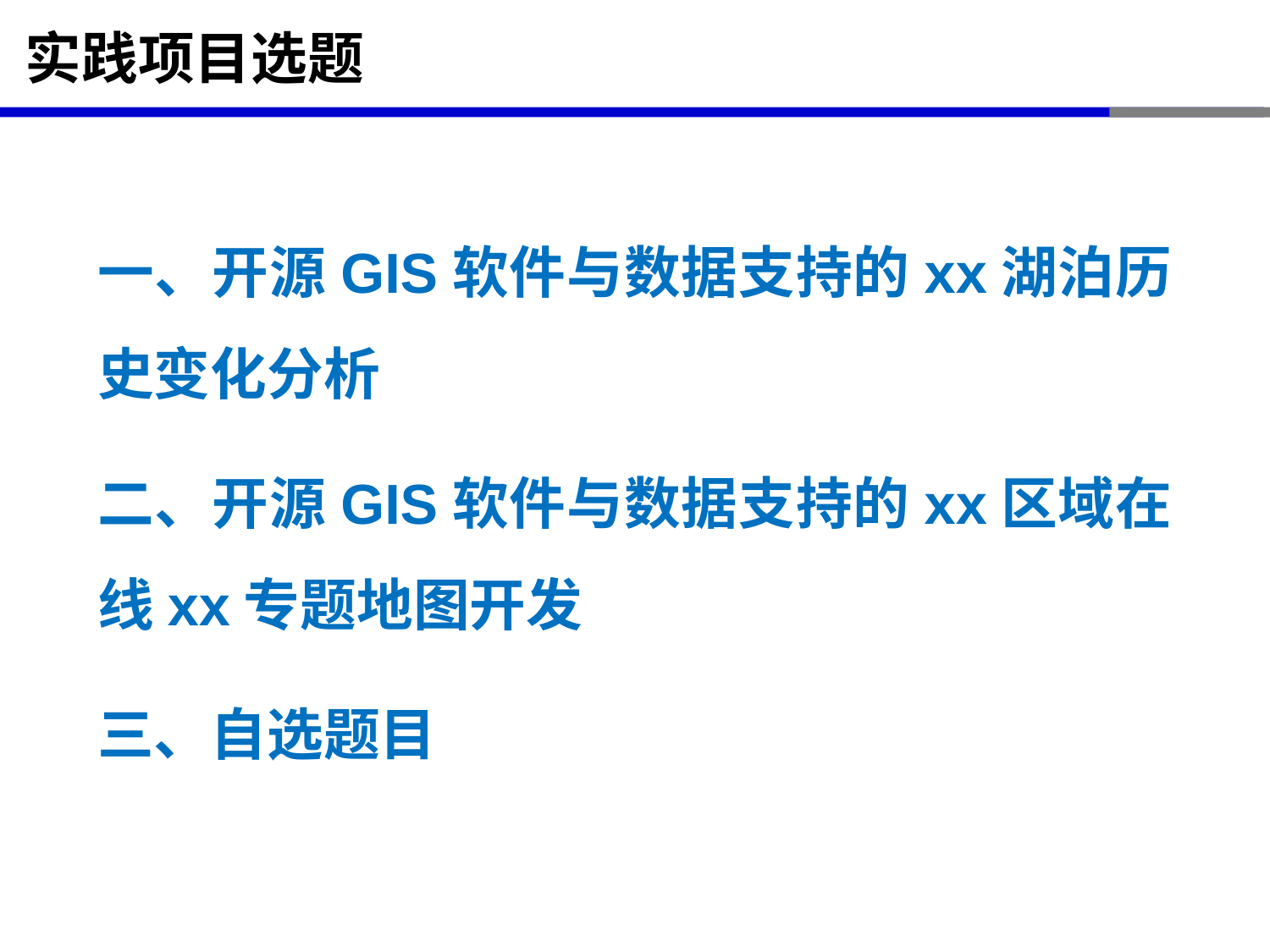

# 实践项目选题
一、开源GIS软件与数据支持的xx湖泊历史变化分析
二、开源GIS软件与数据支持的xx区域在线xx专题地图开发
三、自选题目